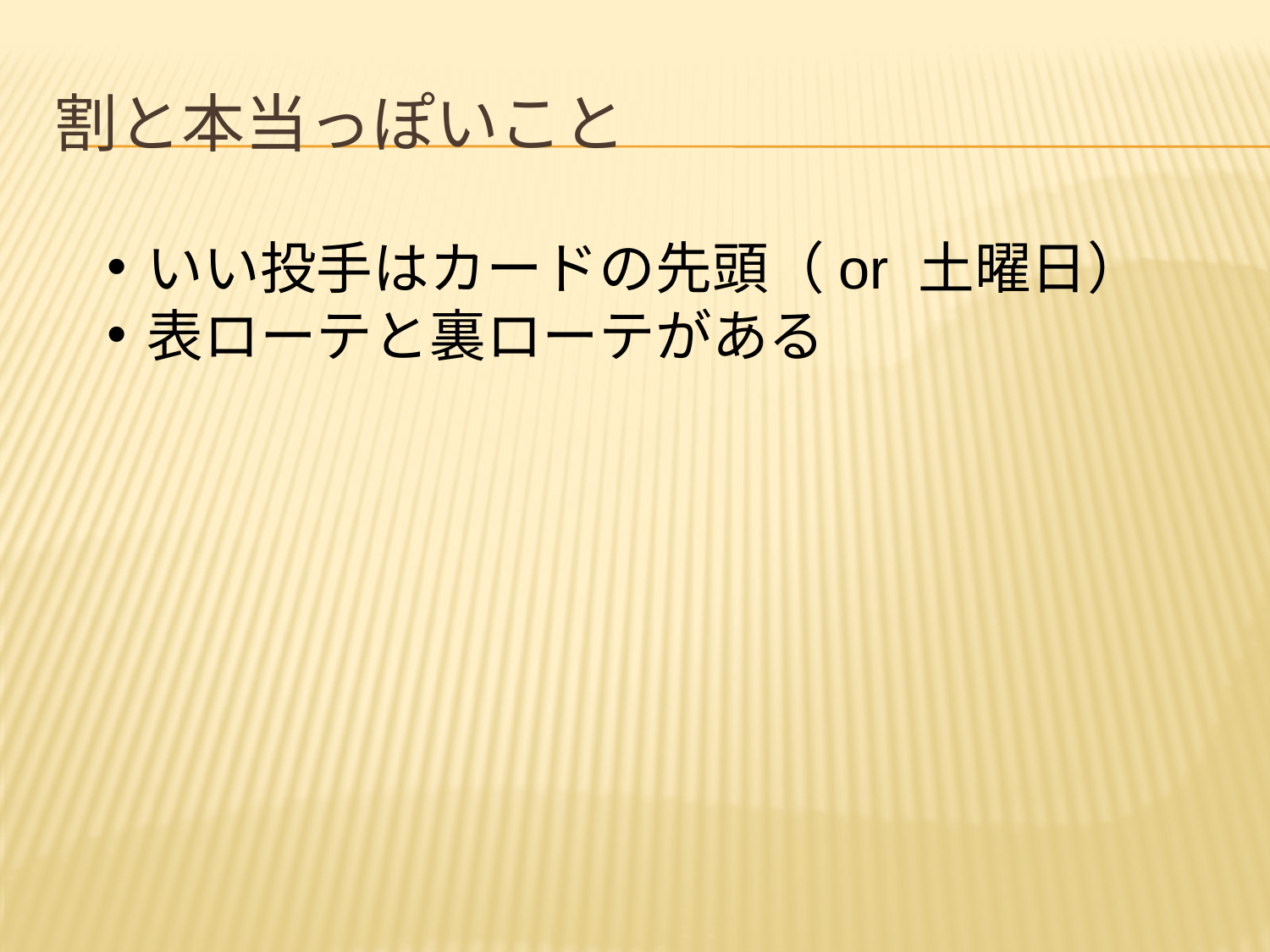

# 割と本当っぽいこと
いい投手はカードの先頭（or 土曜日）
表ローテと裏ローテがある